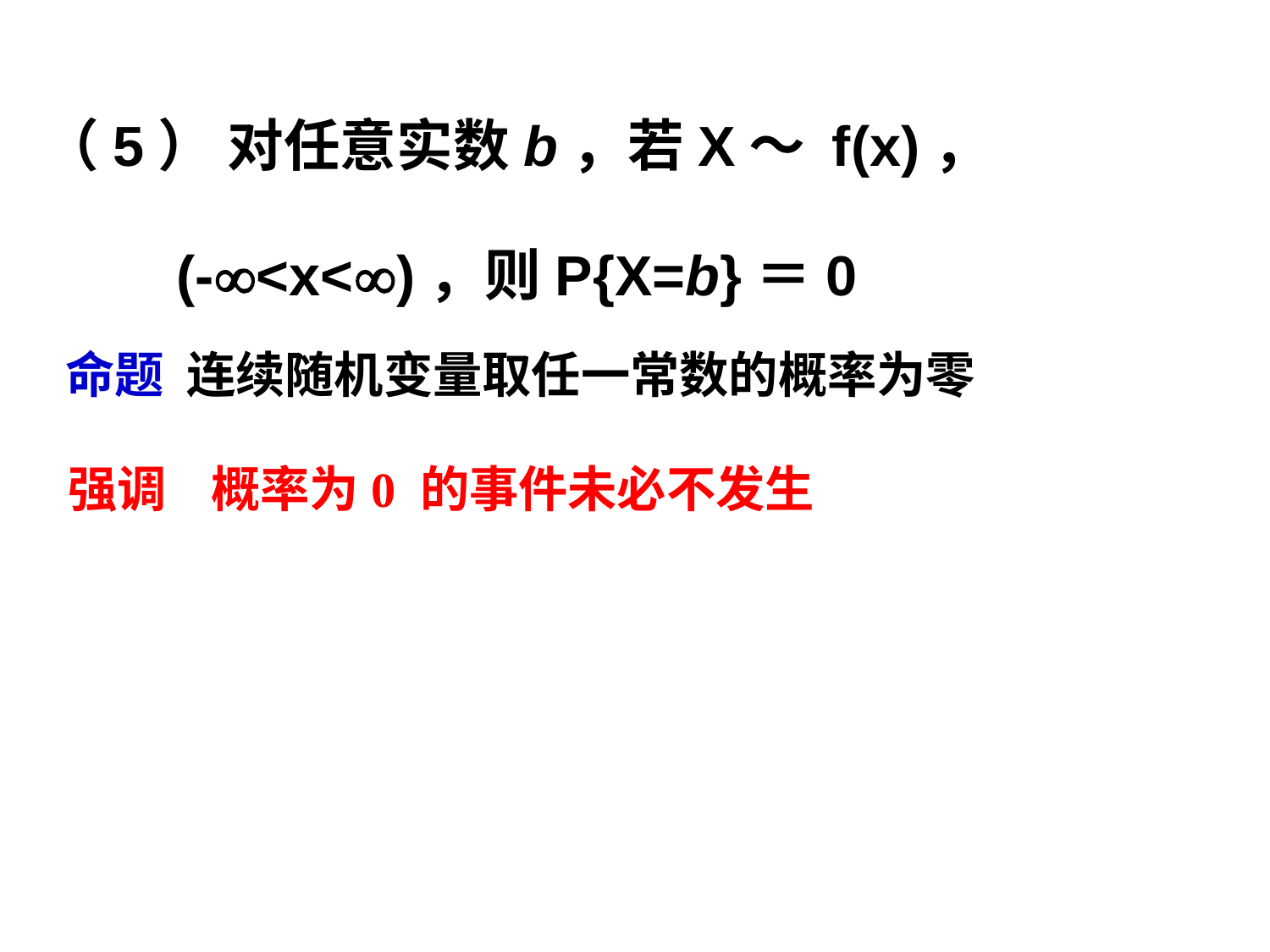

（5） 对任意实数b，若X～ f(x)，
(-∞<x<∞)，则P{X=b}＝0
命题  连续随机变量取任一常数的概率为零
强调    概率为0 的事件未必不发生